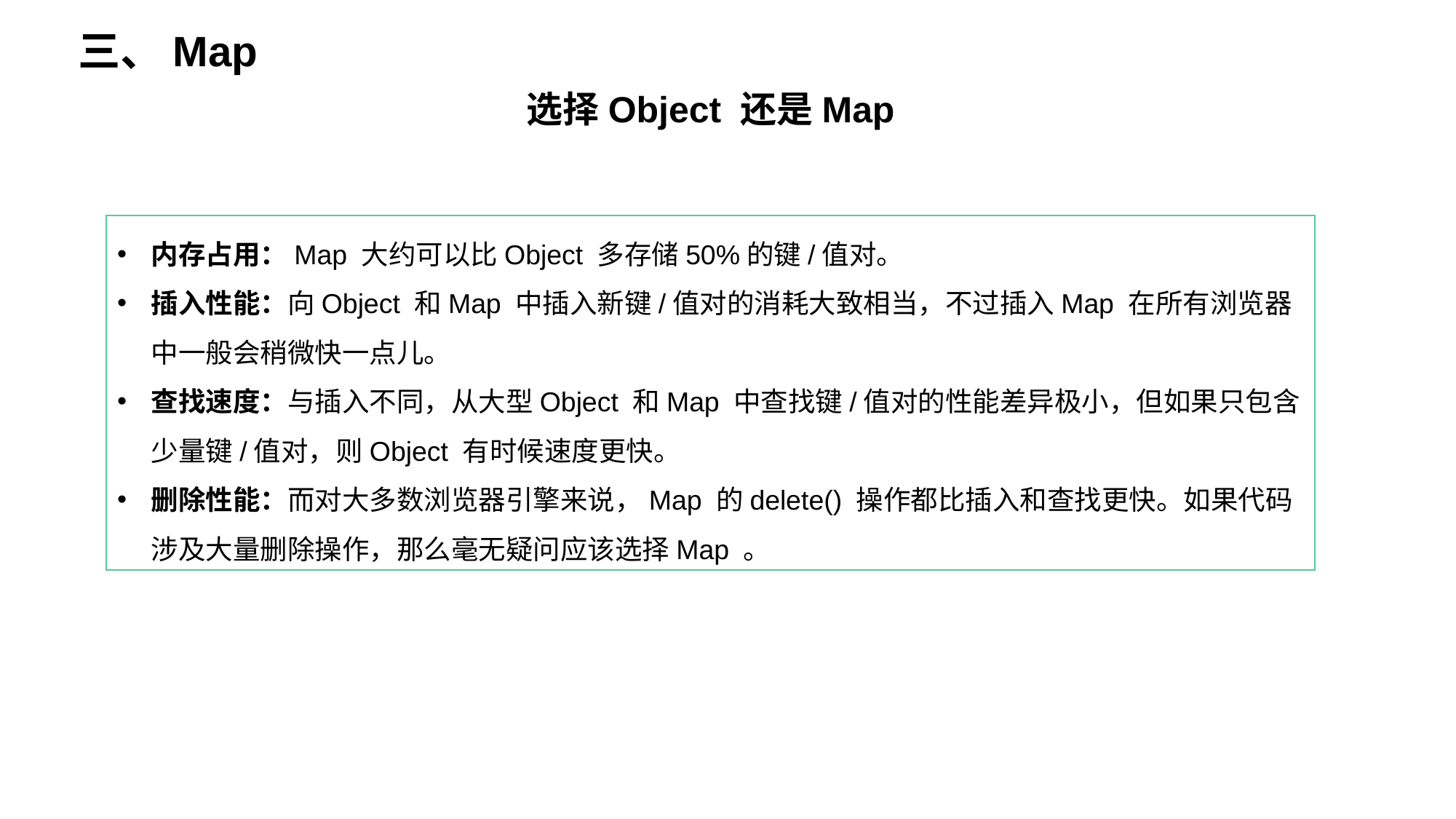

三、Map
选择Object 还是Map
内存占用：Map 大约可以比Object 多存储50%的键/值对。
插入性能：向Object 和Map 中插入新键/值对的消耗大致相当，不过插入Map 在所有浏览器中一般会稍微快一点儿。
查找速度：与插入不同，从大型Object 和Map 中查找键/值对的性能差异极小，但如果只包含少量键/值对，则Object 有时候速度更快。
删除性能：而对大多数浏览器引擎来说，Map 的delete() 操作都比插入和查找更快。如果代码涉及大量删除操作，那么毫无疑问应该选择Map 。